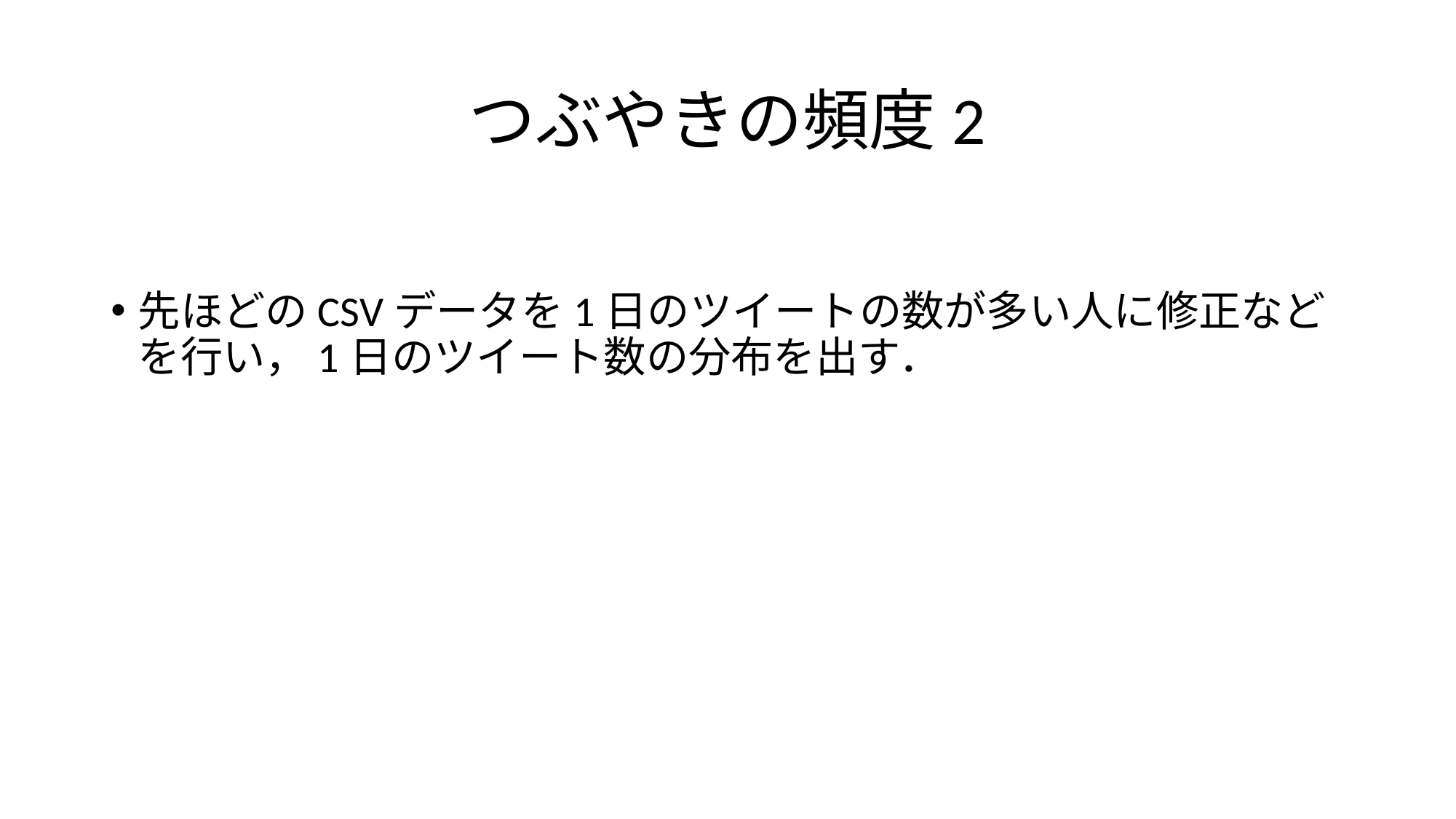

# つぶやきの頻度2

先ほどのCSVデータを1日のツイートの数が多い人に修正などを行い，1日のツイート数の分布を出す．